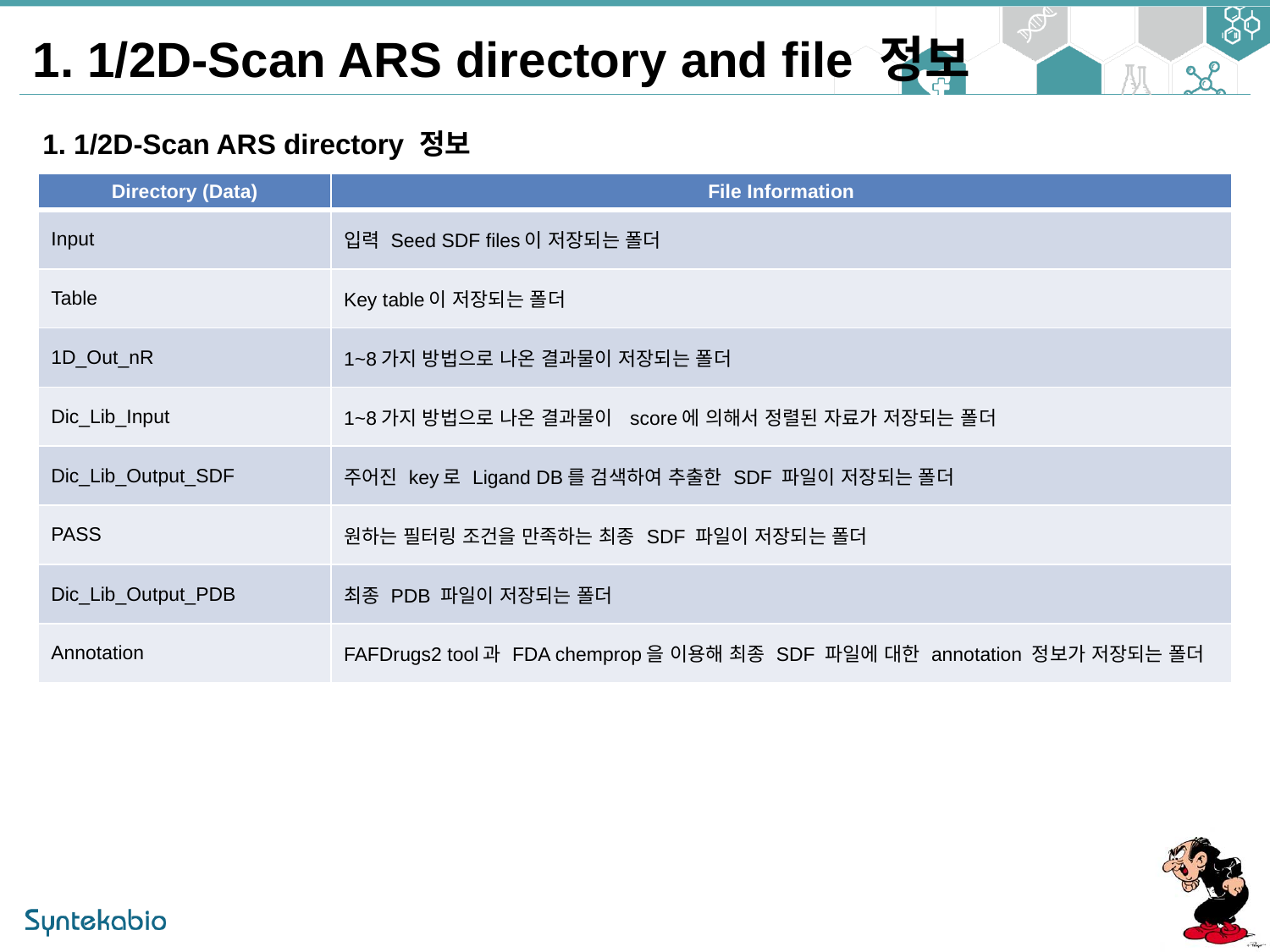

1. 1/2D-Scan ARS directory and file 정보
1. 1/2D-Scan ARS directory 정보
| Directory (Data) | File Information |
| --- | --- |
| Input | 입력 Seed SDF files이 저장되는 폴더 |
| Table | Key table이 저장되는 폴더 |
| 1D\_Out\_nR | 1~8가지 방법으로 나온 결과물이 저장되는 폴더 |
| Dic\_Lib\_Input | 1~8가지 방법으로 나온 결과물이 score에 의해서 정렬된 자료가 저장되는 폴더 |
| Dic\_Lib\_Output\_SDF | 주어진 key로 Ligand DB를 검색하여 추출한 SDF 파일이 저장되는 폴더 |
| PASS | 원하는 필터링 조건을 만족하는 최종 SDF 파일이 저장되는 폴더 |
| Dic\_Lib\_Output\_PDB | 최종 PDB 파일이 저장되는 폴더 |
| Annotation | FAFDrugs2 tool과 FDA chemprop을 이용해 최종 SDF 파일에 대한 annotation 정보가 저장되는 폴더 |